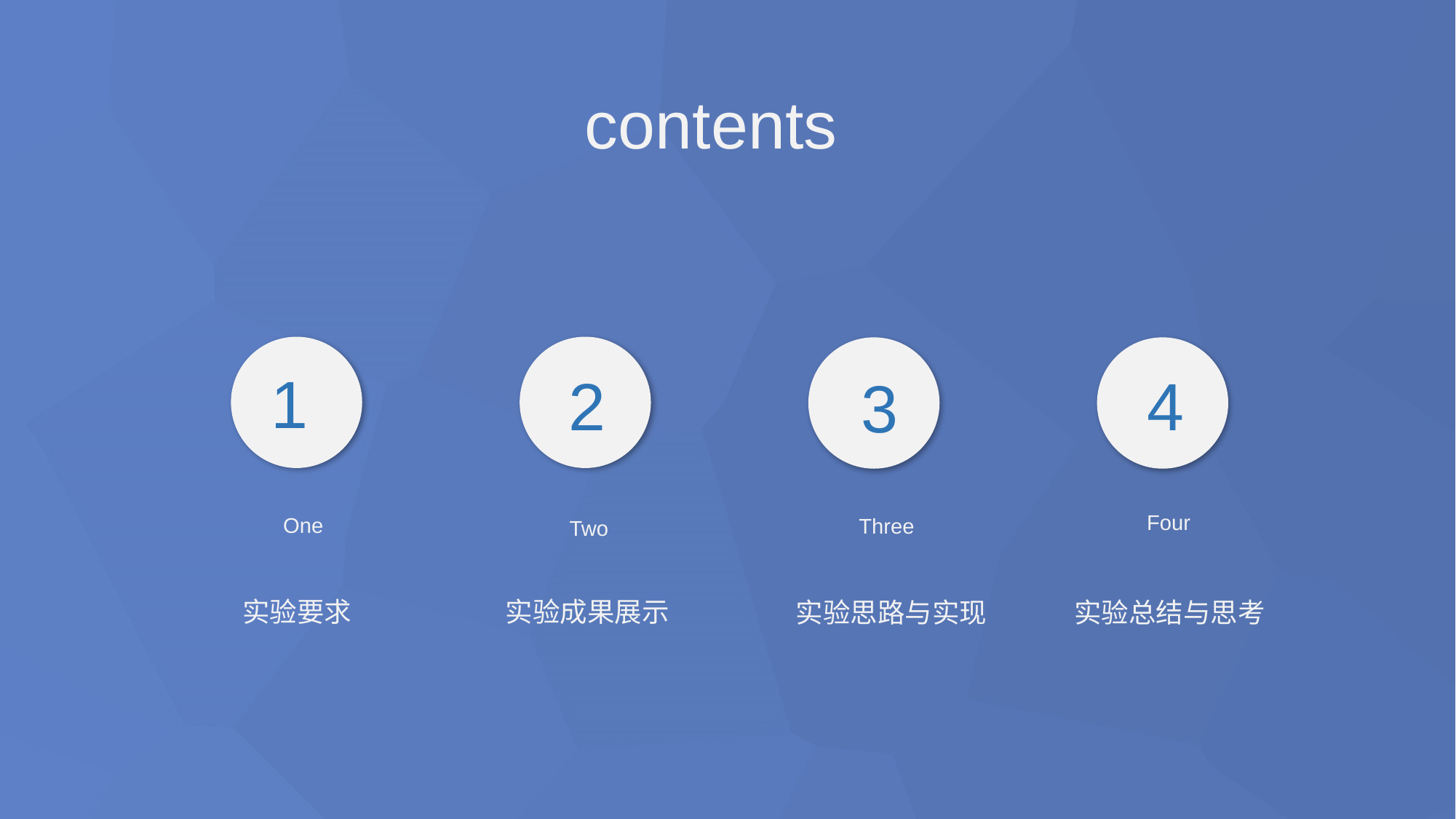

contents

1
2
4
3
Four
One
Three
Two
实验要求
实验成果展示
实验思路与实现
实验总结与思考